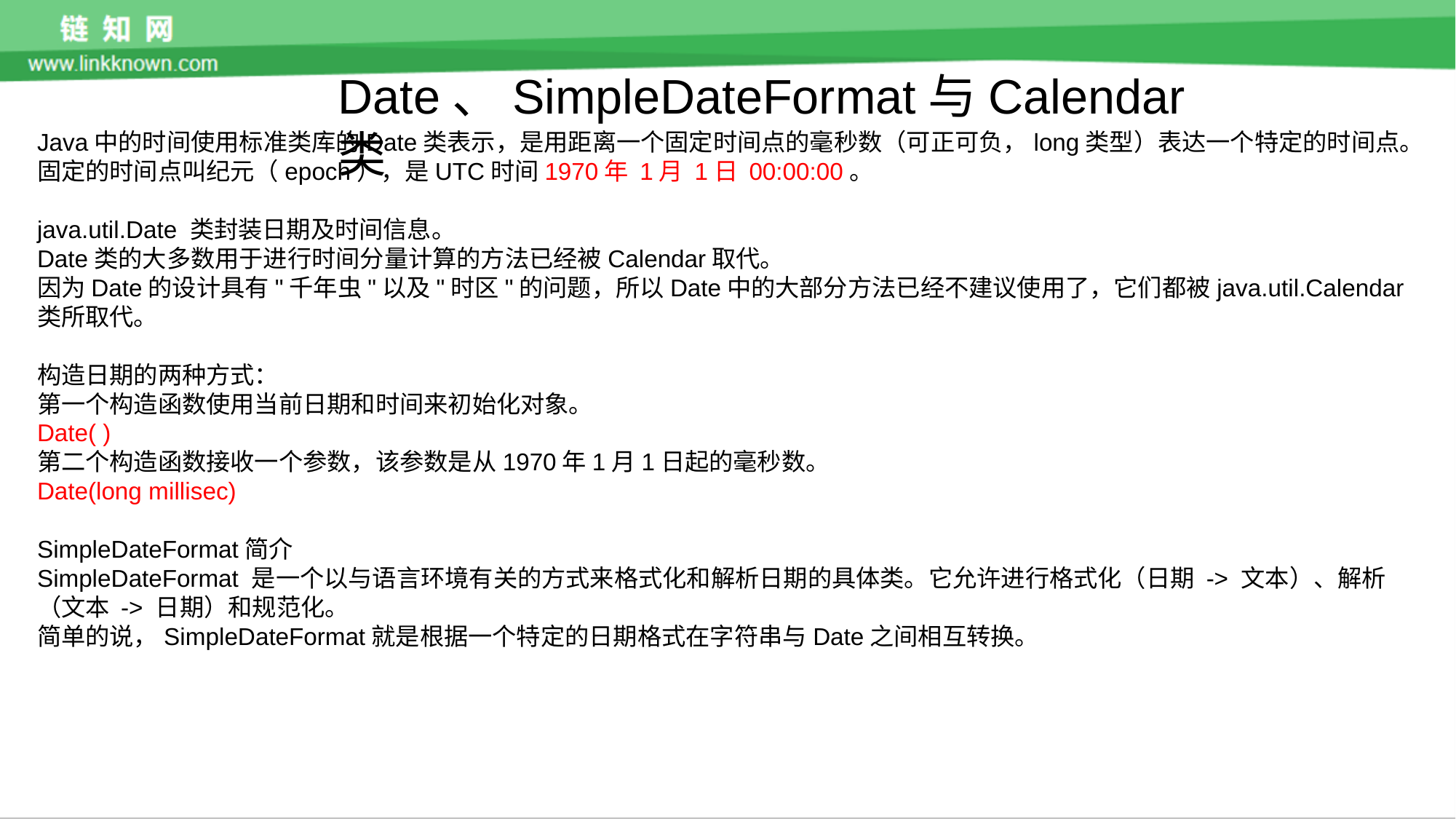

Date、SimpleDateFormat与Calendar类
Java中的时间使用标准类库的Date类表示，是用距离一个固定时间点的毫秒数（可正可负，long类型）表达一个特定的时间点。
固定的时间点叫纪元（epoch），是UTC时间1970年 1月 1日 00:00:00。

java.util.Date 类封装日期及时间信息。
Date类的大多数用于进行时间分量计算的方法已经被Calendar取代。
因为Date的设计具有"千年虫"以及"时区"的问题，所以Date中的大部分方法已经不建议使用了，它们都被java.util.Calendar类所取代。

构造日期的两种方式：
第一个构造函数使用当前日期和时间来初始化对象。
Date( )
第二个构造函数接收一个参数，该参数是从1970年1月1日起的毫秒数。
Date(long millisec)

SimpleDateFormat简介
SimpleDateFormat 是一个以与语言环境有关的方式来格式化和解析日期的具体类。它允许进行格式化（日期 -> 文本）、解析（文本 -> 日期）和规范化。
简单的说，SimpleDateFormat就是根据一个特定的日期格式在字符串与Date之间相互转换。